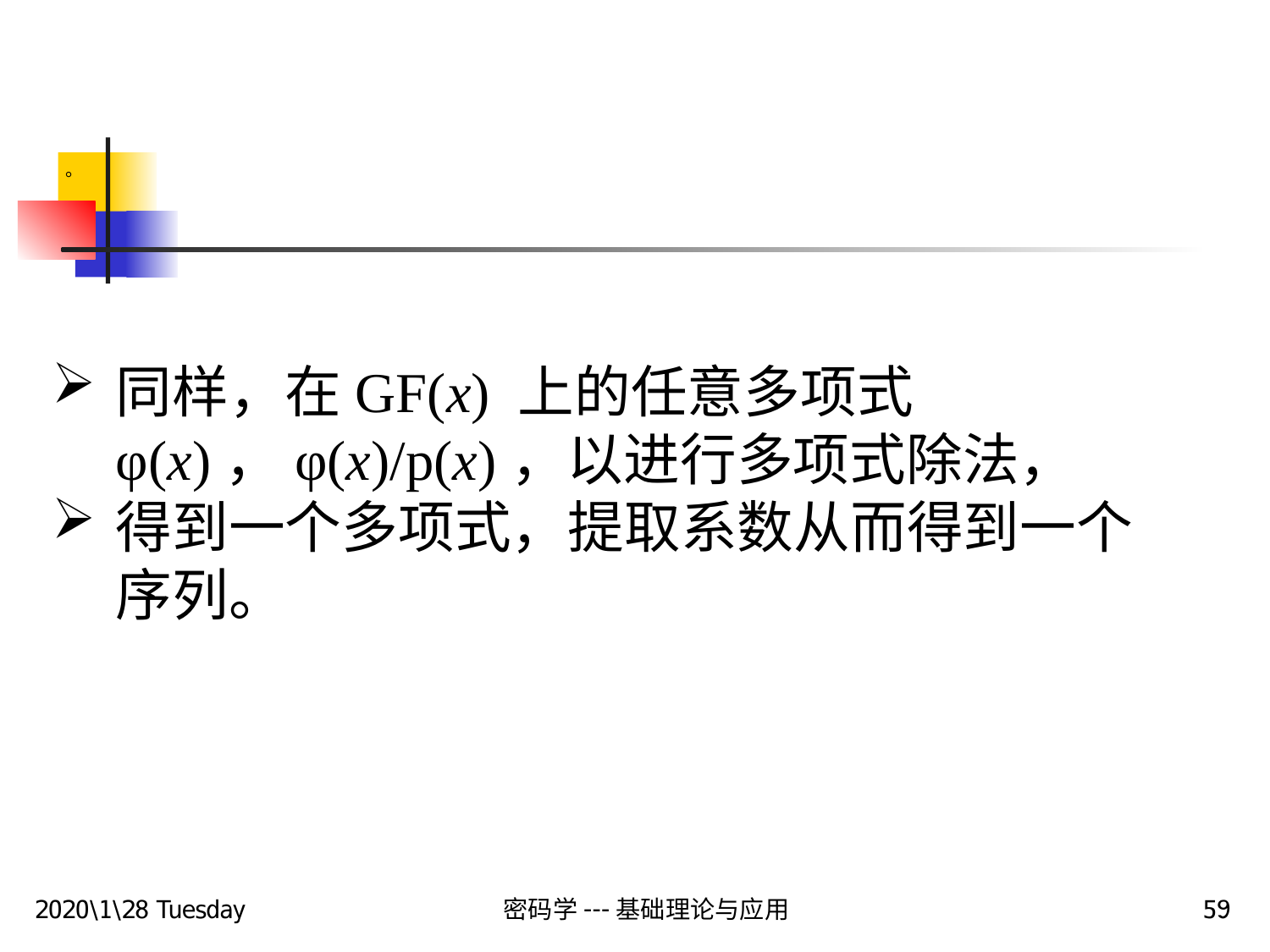

。
同样，在GF(x) 上的任意多项式φ(x)，φ(x)/p(x)，以进行多项式除法，
得到一个多项式，提取系数从而得到一个序列。

2020\1\28 Tuesday
密码学---基础理论与应用
59